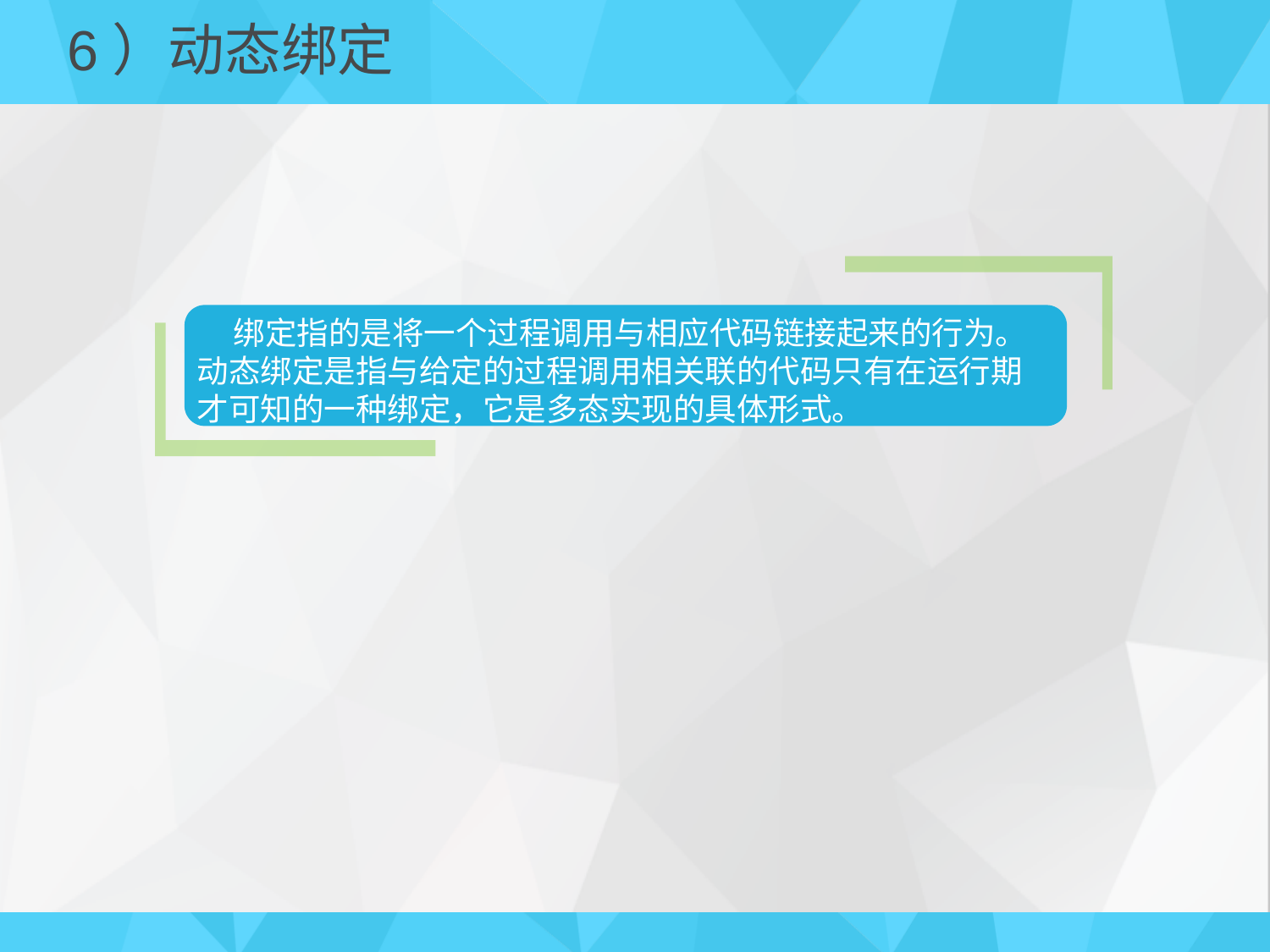

# 6）动态绑定

    绑定指的是将一个过程调用与相应代码链接起来的行为。动态绑定是指与给定的过程调用相关联的代码只有在运行期才可知的一种绑定，它是多态实现的具体形式。